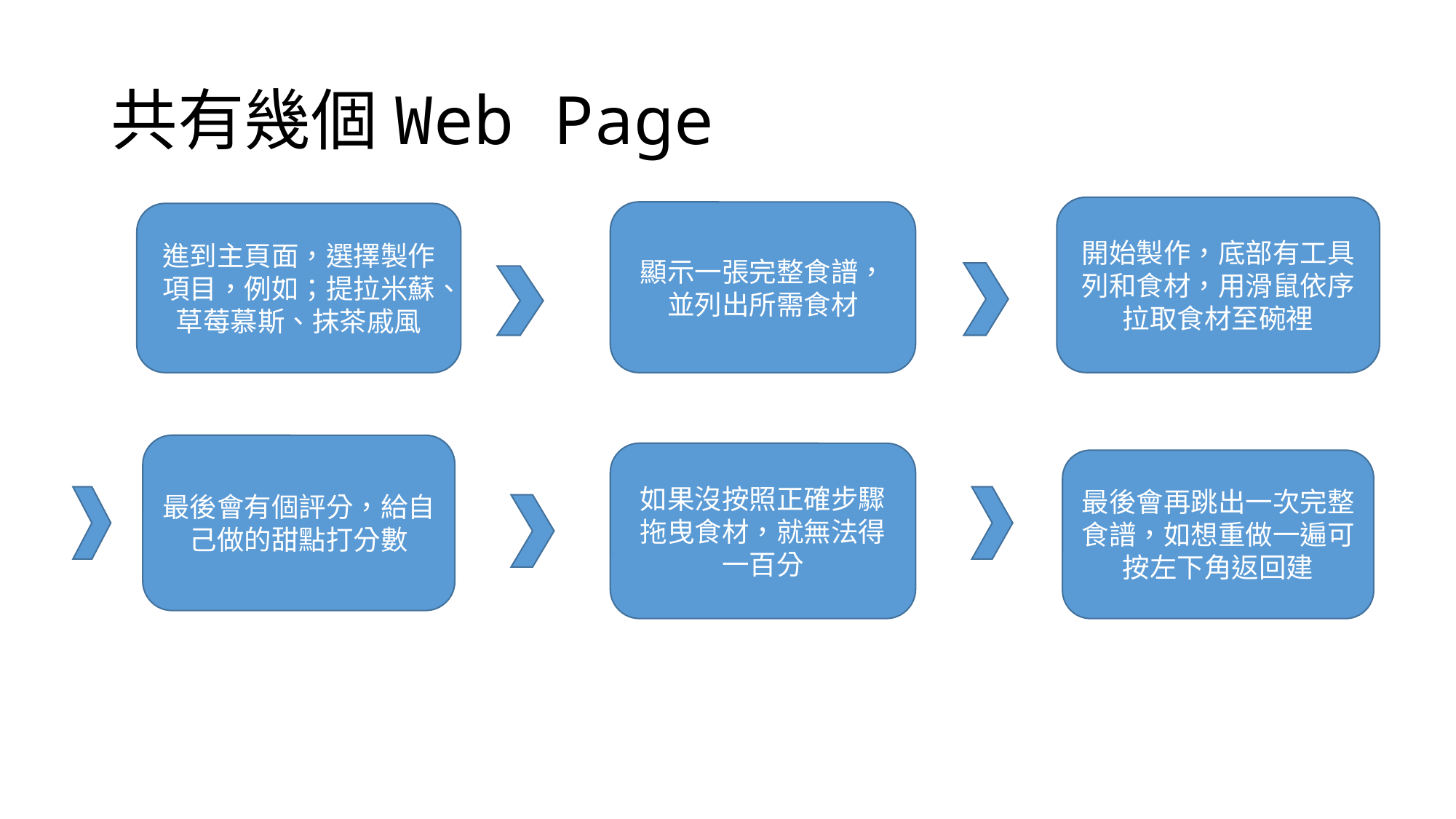

# 共有幾個Web Page
開始製作，底部有工具列和食材，用滑鼠依序拉取食材至碗裡
顯示一張完整食譜，並列出所需食材
進到主頁面，選擇製作項目，例如；提拉米蘇、草莓慕斯、抹茶戚風

最後會有個評分，給自己做的甜點打分數
如果沒按照正確步驟拖曳食材，就無法得一百分
最後會再跳出一次完整食譜，如想重做一遍可按左下角返回建